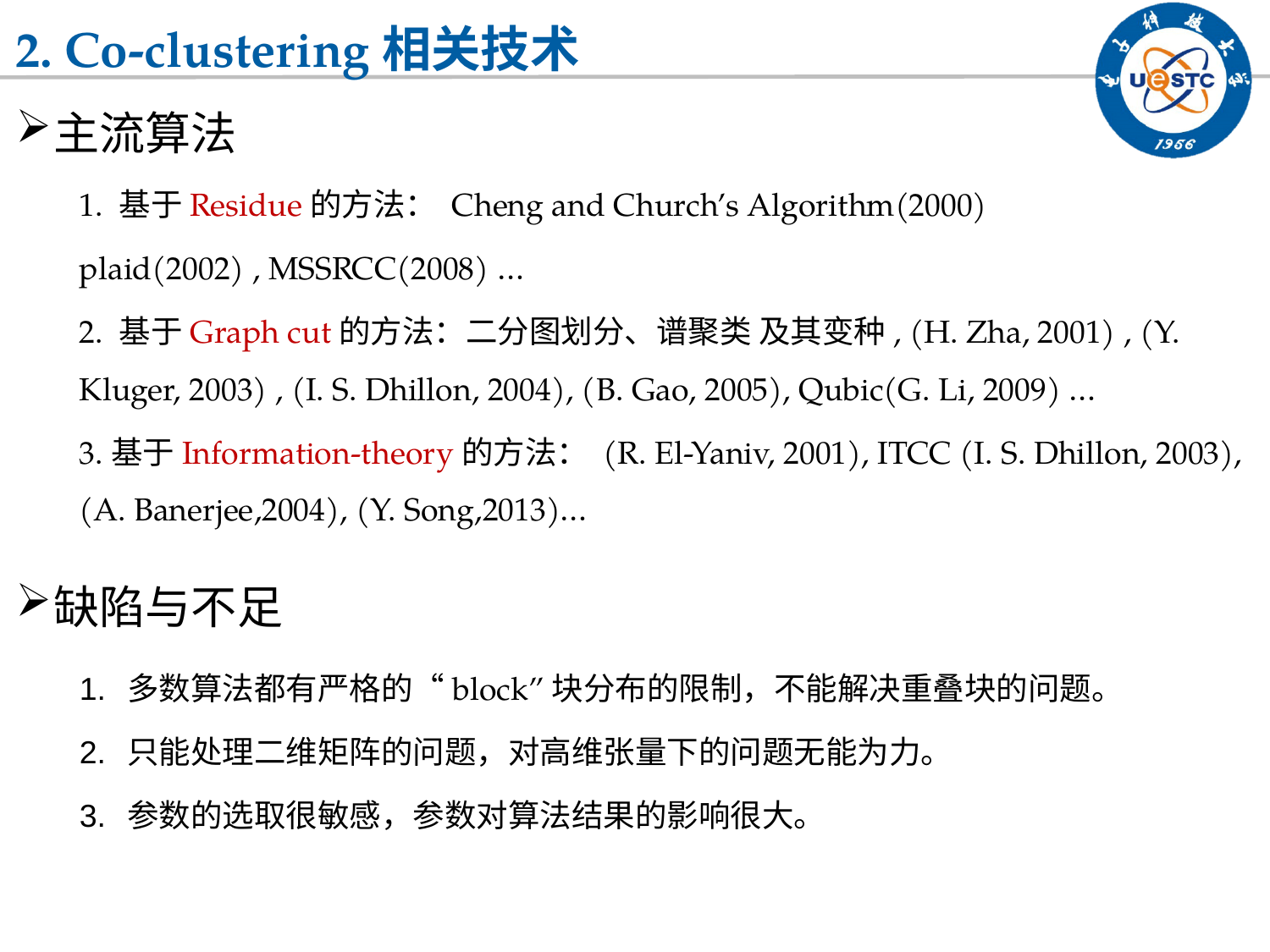

2. Co-clustering相关技术
主流算法
1. 基于Residue的方法： Cheng and Church’s Algorithm(2000)
plaid(2002) , MSSRCC(2008) …
2. 基于Graph cut的方法：二分图划分、谱聚类 及其变种, (H. Zha, 2001) , (Y. Kluger, 2003) , (I. S. Dhillon, 2004), (B. Gao, 2005), Qubic(G. Li, 2009) …
3.基于Information-theory的方法： (R. El-Yaniv, 2001), ITCC (I. S. Dhillon, 2003), (A. Banerjee,2004), (Y. Song,2013)…
缺陷与不足
多数算法都有严格的“block”块分布的限制，不能解决重叠块的问题。
只能处理二维矩阵的问题，对高维张量下的问题无能为力。
参数的选取很敏感，参数对算法结果的影响很大。